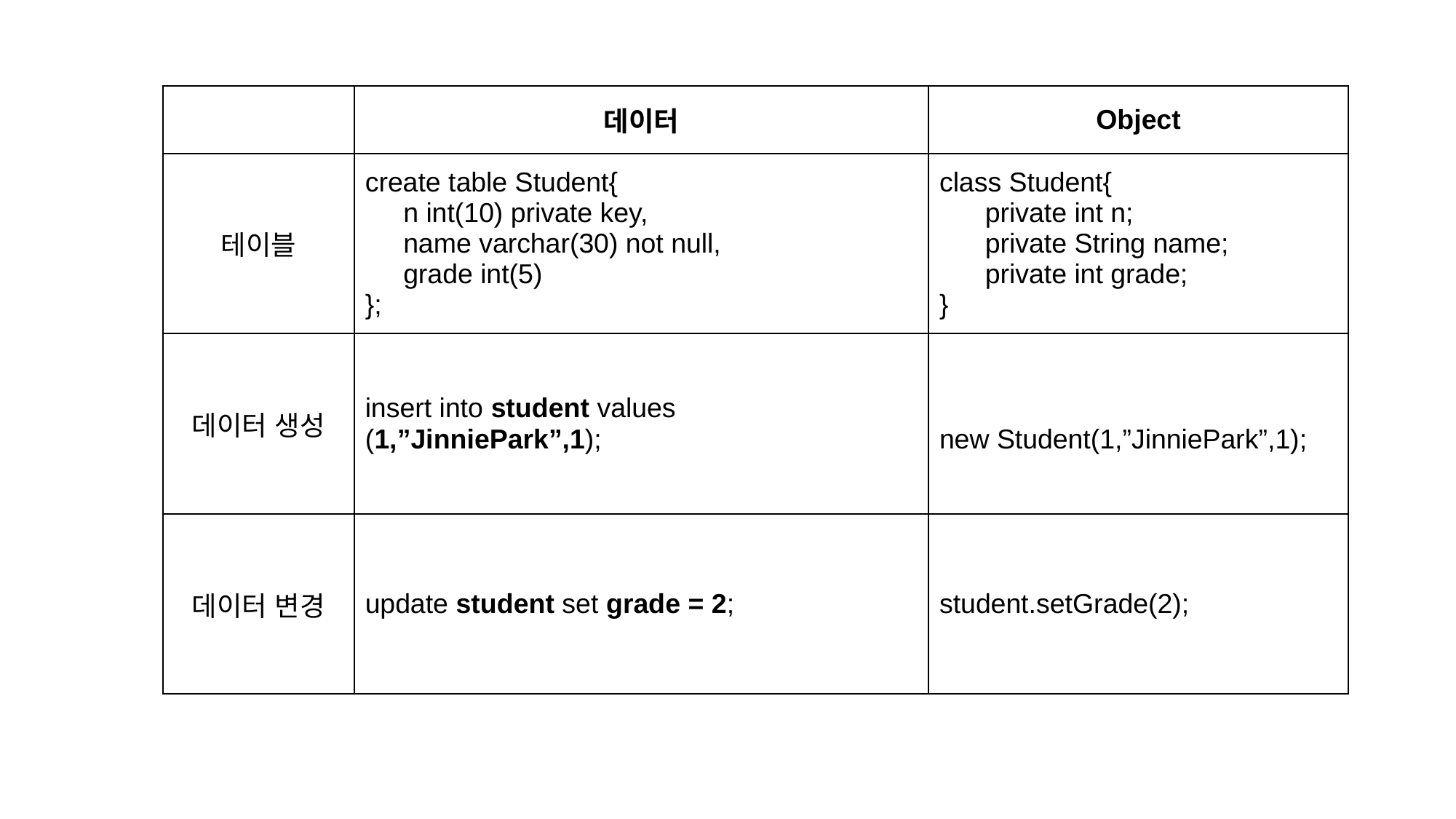

|  | 데이터 | Object |
| --- | --- | --- |
| 테이블 | create table Student{ n int(10) private key, name varchar(30) not null, grade int(5) }; | class Student{ private int n; private String name; private int grade; } |
| 데이터 생성 | insert into student values (1,”JinniePark”,1); | new Student(1,”JinniePark”,1); |
| 데이터 변경 | update student set grade = 2; | student.setGrade(2); |